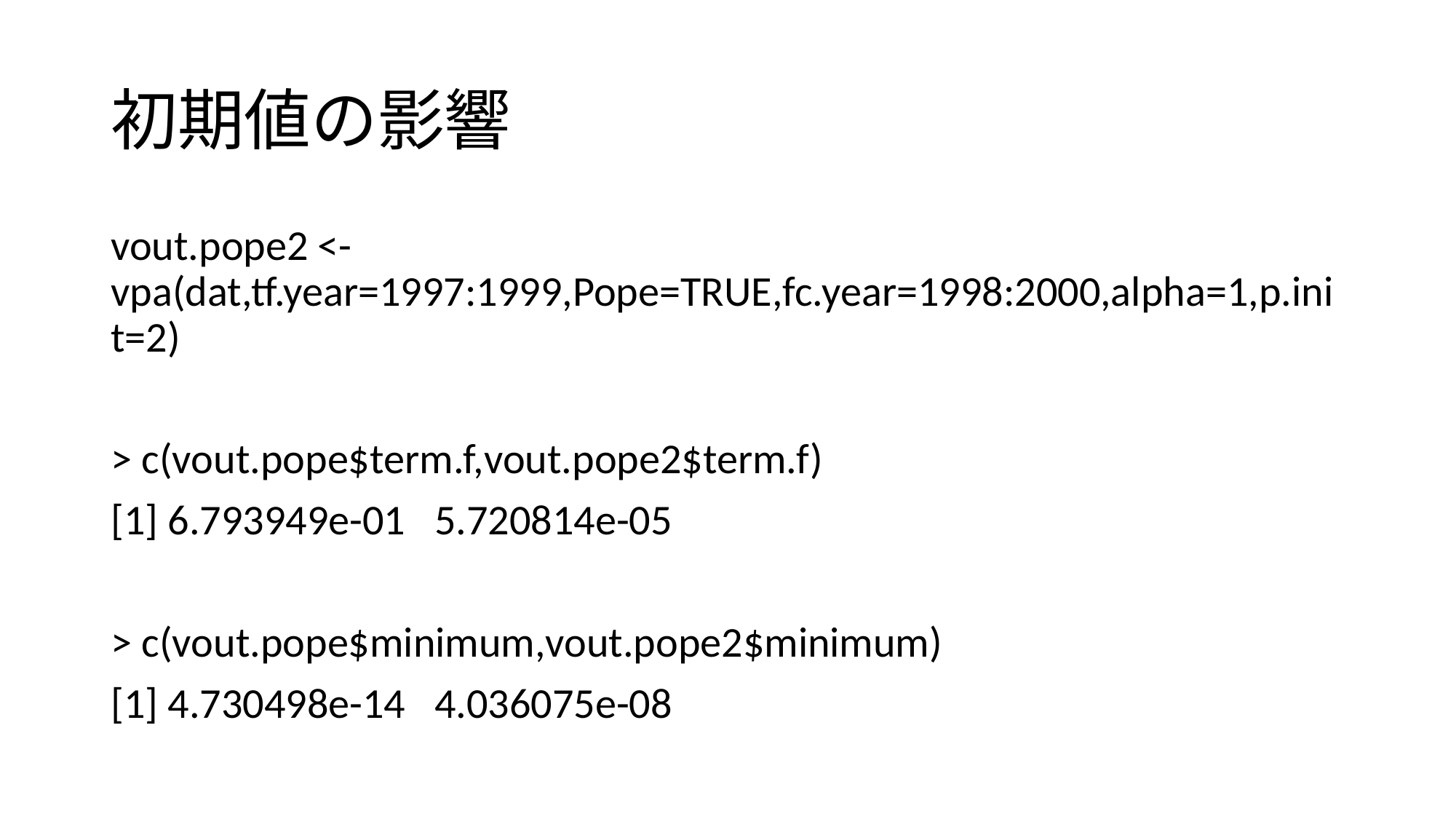

# 初期値の影響
vout.pope2 <- vpa(dat,tf.year=1997:1999,Pope=TRUE,fc.year=1998:2000,alpha=1,p.init=2)

> c(vout.pope$term.f,vout.pope2$term.f)
[1] 6.793949e-01   5.720814e-05

> c(vout.pope$minimum,vout.pope2$minimum)
[1] 4.730498e-14   4.036075e-08